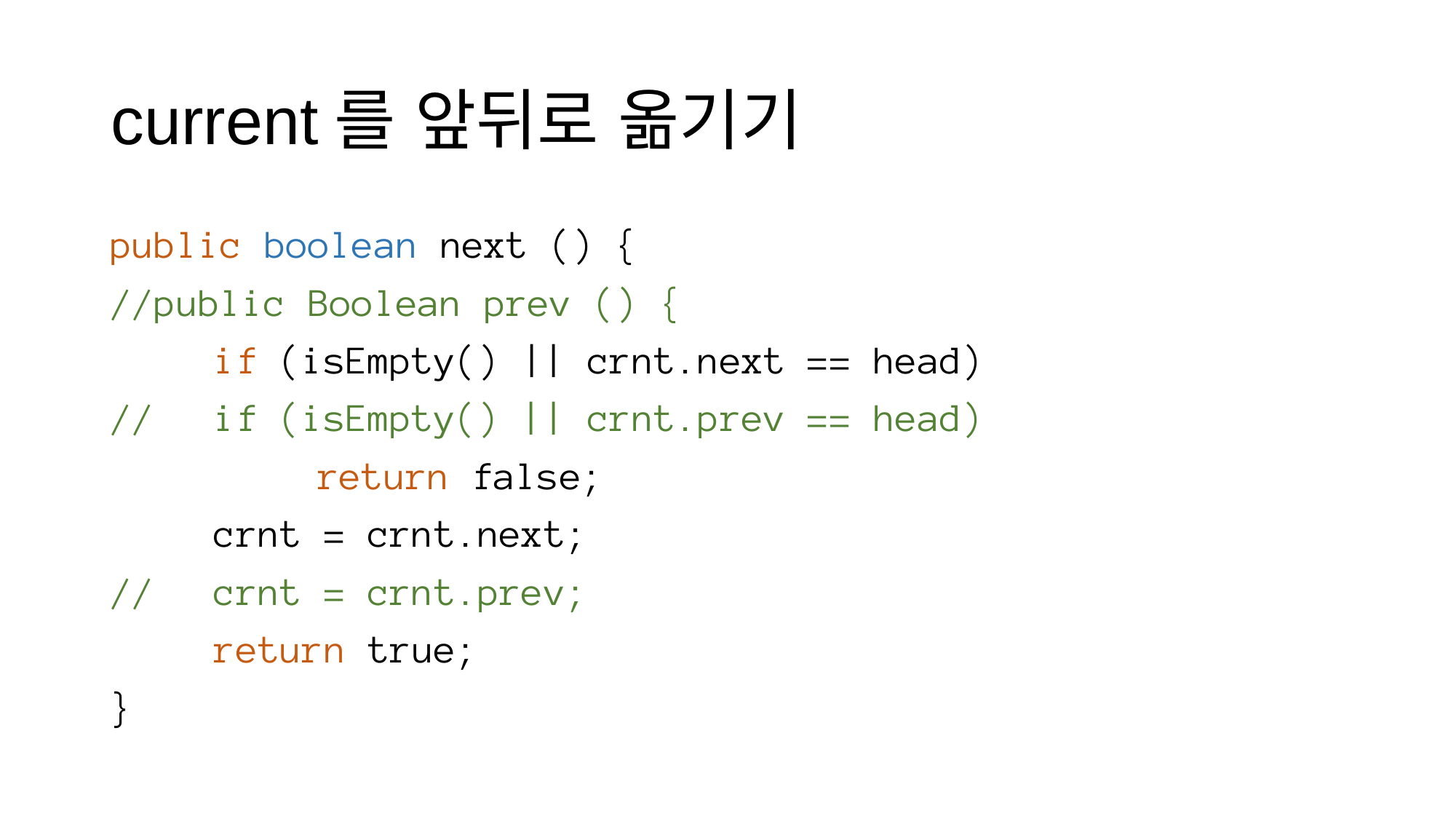

# current를 앞뒤로 옮기기
public boolean next () {
//public Boolean prev () {
	if (isEmpty() || crnt.next == head)
//	if (isEmpty() || crnt.prev == head)
		return false;
	crnt = crnt.next;
//	crnt = crnt.prev;
	return true;
}